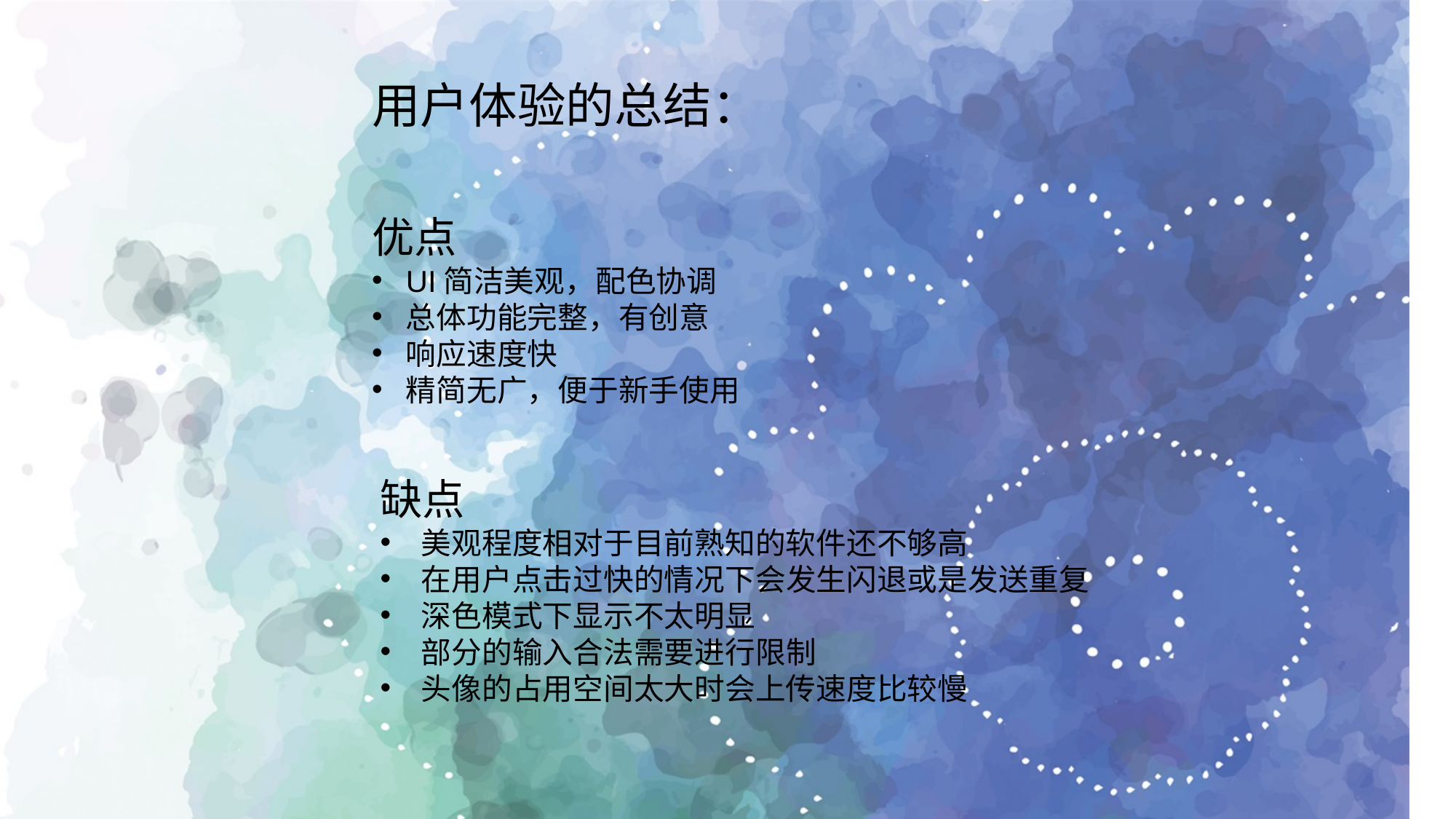

用户体验的总结：

优点
UI简洁美观，配色协调
总体功能完整，有创意
响应速度快
精简无广，便于新手使用
缺点
美观程度相对于目前熟知的软件还不够高
在用户点击过快的情况下会发生闪退或是发送重复
深色模式下显示不太明显
部分的输入合法需要进行限制
头像的占用空间太大时会上传速度比较慢